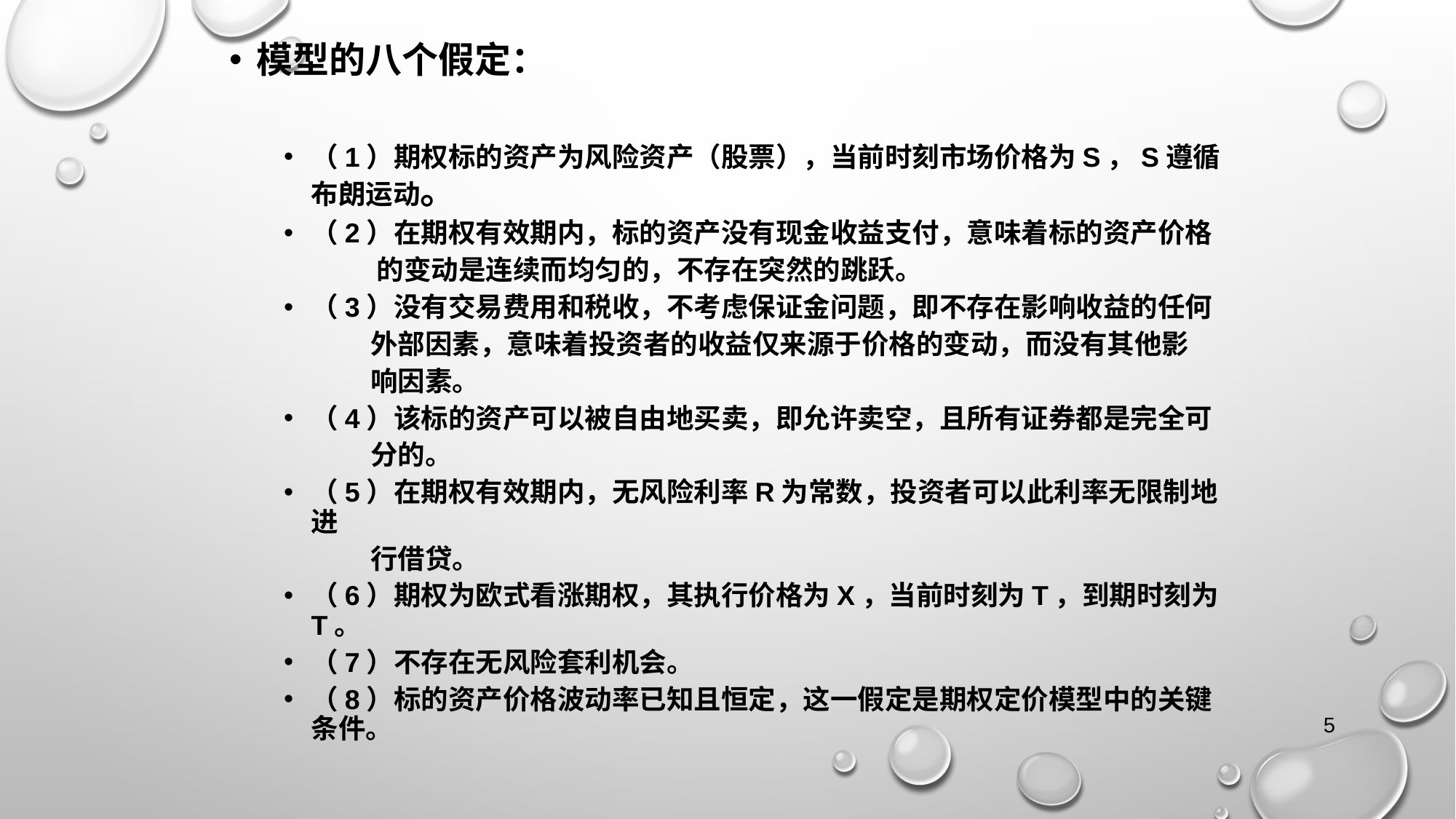

模型的八个假定：

（1）期权标的资产为风险资产（股票），当前时刻市场价格为S，S遵循布朗运动。
（2）在期权有效期内，标的资产没有现金收益支付，意味着标的资产价格
              的变动是连续而均匀的，不存在突然的跳跃。
（3）没有交易费用和税收，不考虑保证金问题，即不存在影响收益的任何
             外部因素，意味着投资者的收益仅来源于价格的变动，而没有其他影
             响因素。
（4）该标的资产可以被自由地买卖，即允许卖空，且所有证券都是完全可
             分的。
（5）在期权有效期内，无风险利率r为常数，投资者可以此利率无限制地进
             行借贷。
（6）期权为欧式看涨期权，其执行价格为X，当前时刻为t，到期时刻为T。
（7）不存在无风险套利机会。
（8）标的资产价格波动率已知且恒定，这一假定是期权定价模型中的关键条件。
5